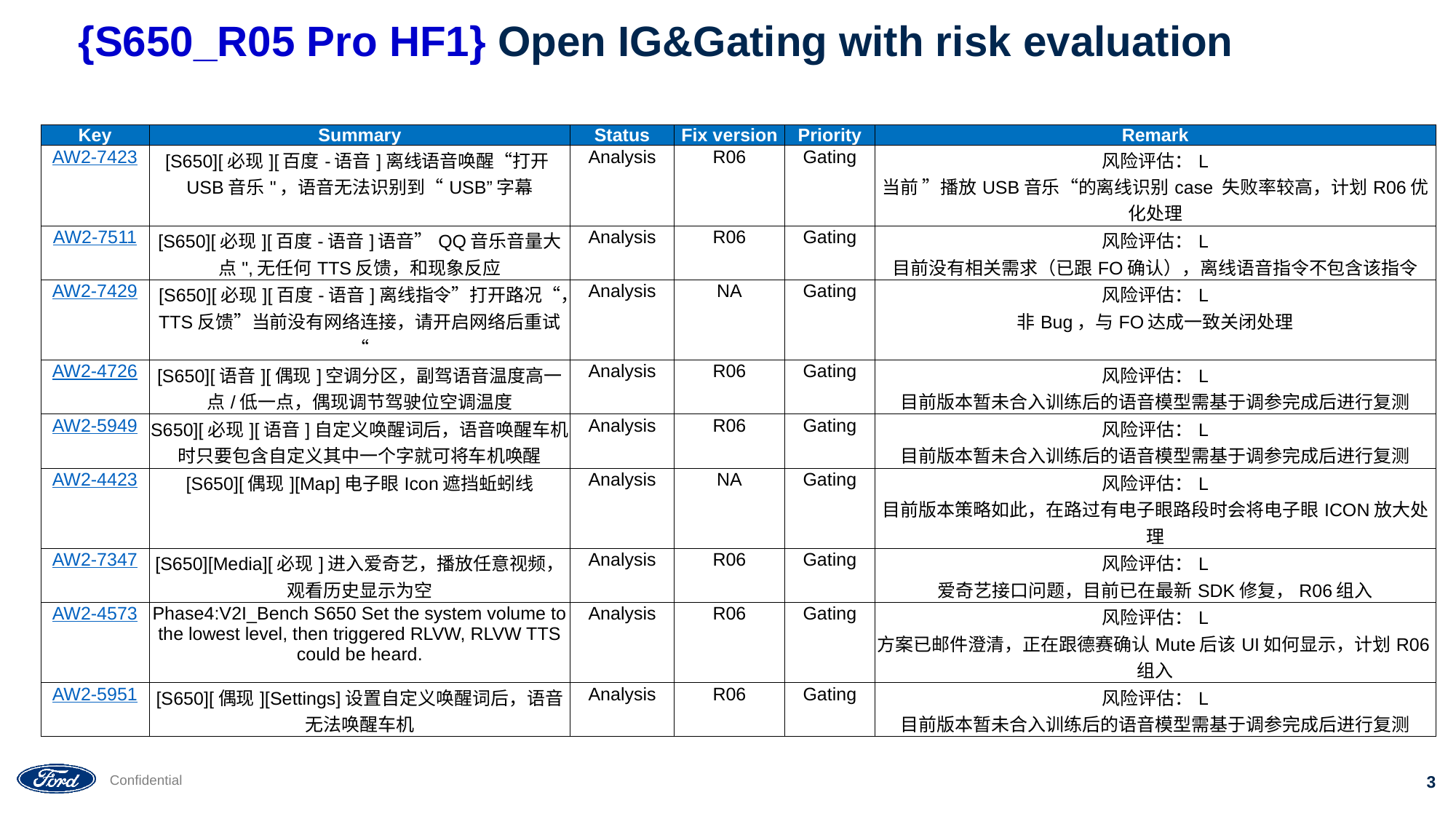

# {S650_R05 Pro HF1} Open IG&Gating with risk evaluation
| Key | Summary | Status | Fix version | Priority | Remark |
| --- | --- | --- | --- | --- | --- |
| AW2-7423 | [S650][必现][百度-语音]离线语音唤醒“打开USB音乐"，语音无法识别到“USB”字幕 | Analysis | R06 | Gating | 风险评估：L 当前 ”播放USB音乐“的离线识别case 失败率较高，计划R06优化处理 |
| AW2-7511 | [S650][必现][百度-语音]语音”QQ音乐音量大点",无任何TTS反馈，和现象反应 | Analysis | R06 | Gating | 风险评估：L 目前没有相关需求（已跟FO确认），离线语音指令不包含该指令 |
| AW2-7429 | [S650][必现][百度-语音]离线指令”打开路况“，TTS反馈”当前没有网络连接，请开启网络后重试“ | Analysis | NA | Gating | 风险评估：L 非Bug，与FO达成一致关闭处理 |
| AW2-4726 | [S650][语音][偶现]空调分区，副驾语音温度高一点/低一点，偶现调节驾驶位空调温度 | Analysis | R06 | Gating | 风险评估：L 目前版本暂未合入训练后的语音模型需基于调参完成后进行复测 |
| AW2-5949 | S650][必现][语音]自定义唤醒词后，语音唤醒车机时只要包含自定义其中一个字就可将车机唤醒 | Analysis | R06 | Gating | 风险评估：L 目前版本暂未合入训练后的语音模型需基于调参完成后进行复测 |
| AW2-4423 | [S650][偶现][Map]电子眼Icon遮挡蚯蚓线 | Analysis | NA | Gating | 风险评估：L 目前版本策略如此，在路过有电子眼路段时会将电子眼ICON放大处理 |
| AW2-7347 | [S650][Media][必现]进入爱奇艺，播放任意视频，观看历史显示为空 | Analysis | R06 | Gating | 风险评估：L 爱奇艺接口问题，目前已在最新SDK修复，R06组入 |
| AW2-4573 | Phase4:V2I\_Bench S650 Set the system volume to the lowest level, then triggered RLVW, RLVW TTS could be heard. | Analysis | R06 | Gating | 风险评估：L 方案已邮件澄清，正在跟德赛确认Mute后该UI如何显示，计划R06组入 |
| AW2-5951 | [S650][偶现][Settings]设置自定义唤醒词后，语音无法唤醒车机 | Analysis | R06 | Gating | 风险评估：L 目前版本暂未合入训练后的语音模型需基于调参完成后进行复测 |